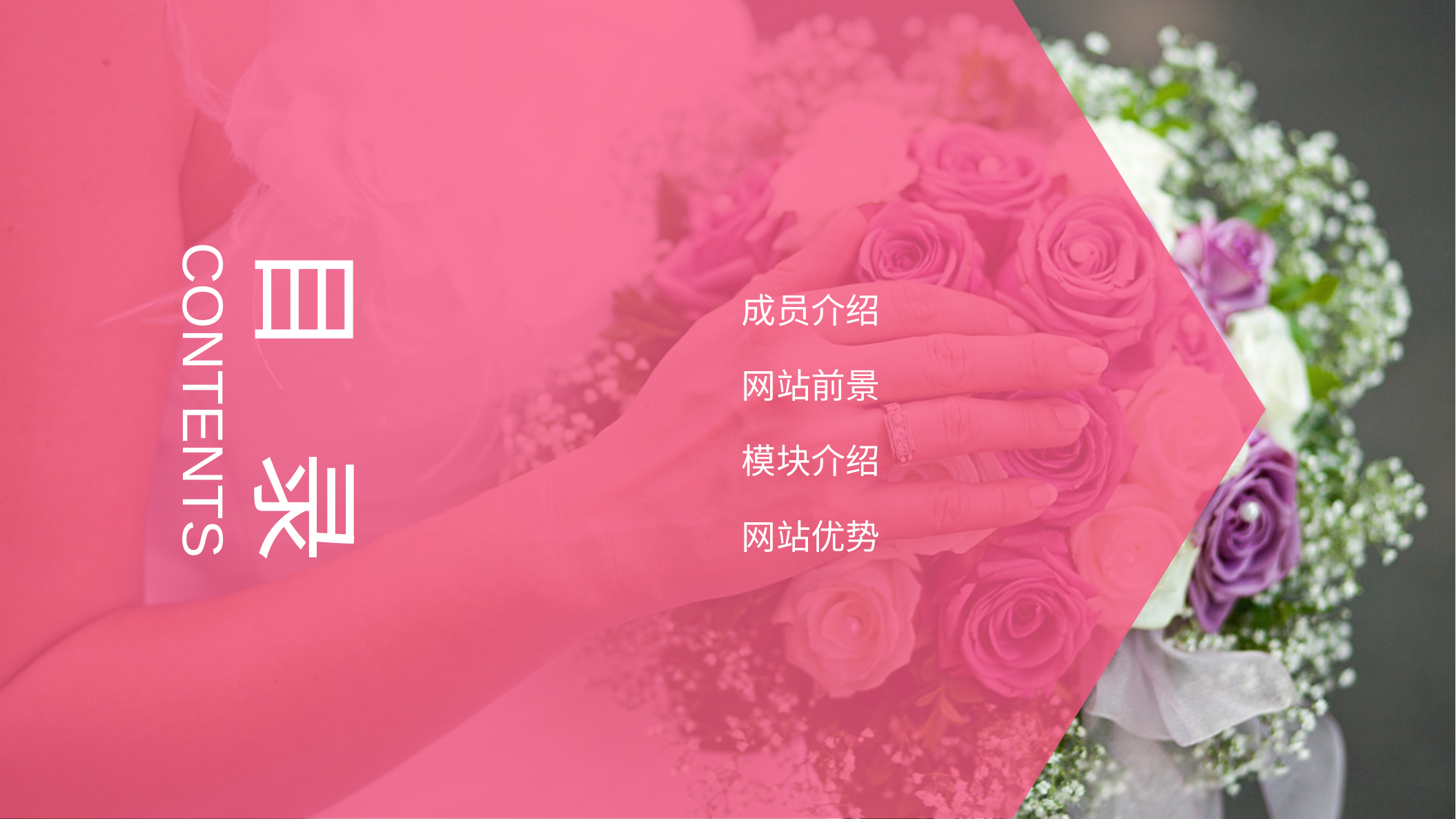

目	录
CONTENTS
成员介绍
网站前景
模块介绍
网站优势